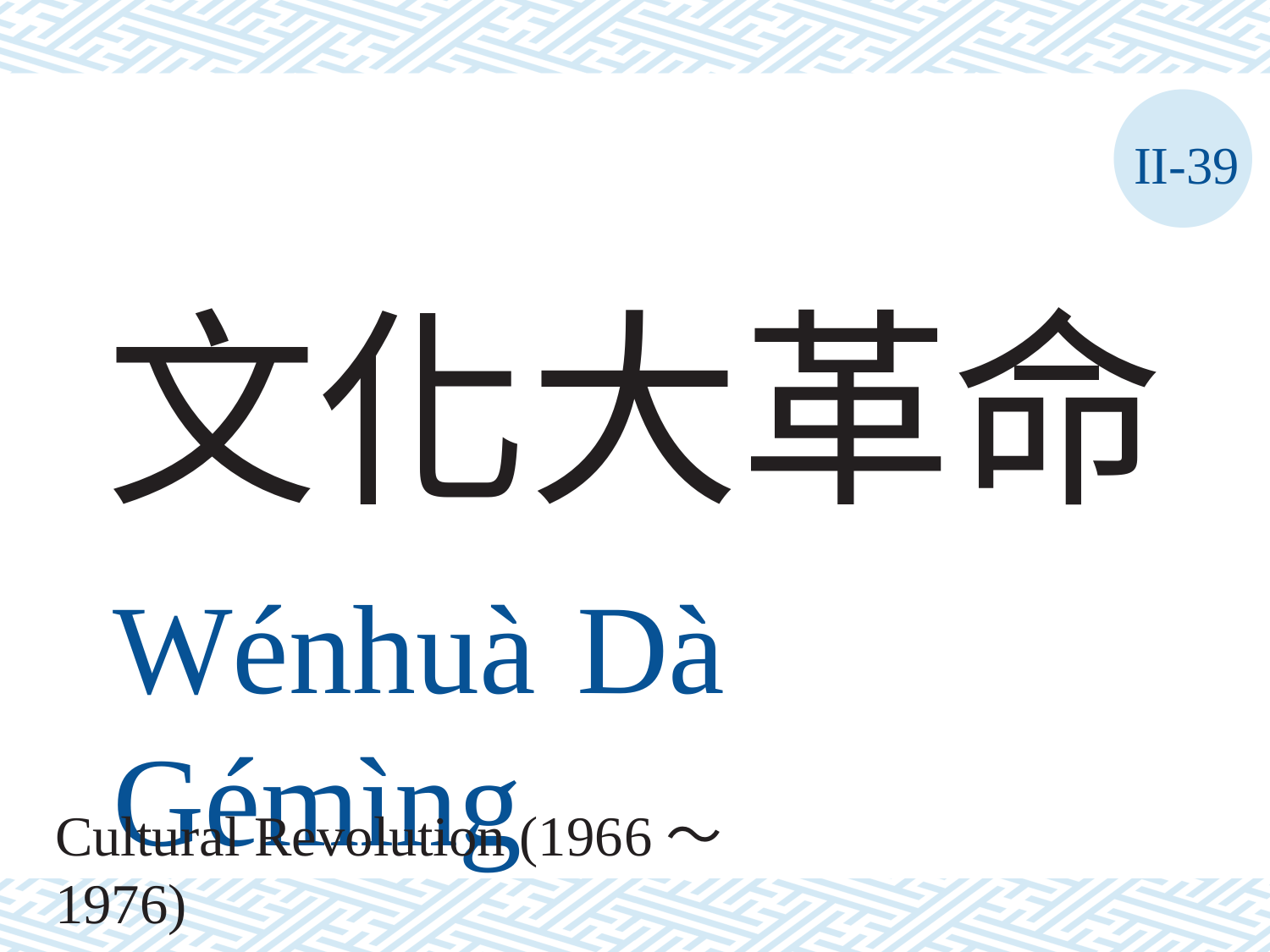

II-39
文化大革命
Wénhuà	Dà	Gémìng
Cultural Revolution (1966～1976)